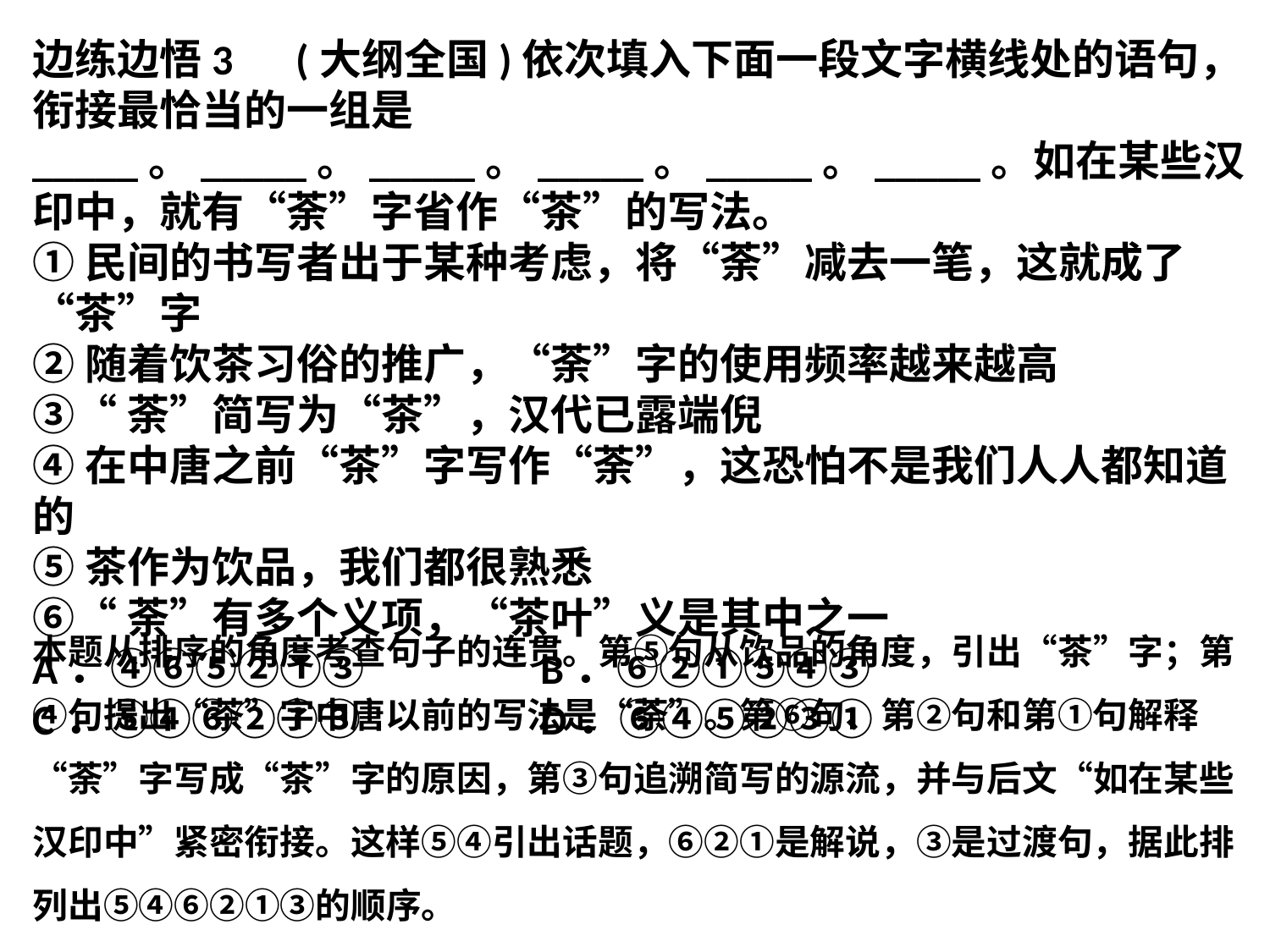

边练边悟3　(大纲全国)依次填入下面一段文字横线处的语句，衔接最恰当的一组是             _____。_____。_____。_____。_____。_____。如在某些汉印中，就有“荼”字省作“茶”的写法。
①民间的书写者出于某种考虑，将“荼”减去一笔，这就成了“茶”字
②随着饮茶习俗的推广，“荼”字的使用频率越来越高
③“荼”简写为“茶”，汉代已露端倪
④在中唐之前“茶”字写作“荼”，这恐怕不是我们人人都知道的
⑤茶作为饮品，我们都很熟悉
⑥“荼”有多个义项，“茶叶”义是其中之一
A．④⑥⑤②①③  		B．⑥②①⑤④③
C．⑤④⑥②①③  		D．⑥④⑤②③①
本题从排序的角度考查句子的连贯。第⑤句从饮品的角度，引出“茶”字；第④句提出“茶”字中唐以前的写法是“荼”。第⑥句、第②句和第①句解释“荼”字写成“茶”字的原因，第③句追溯简写的源流，并与后文“如在某些汉印中”紧密衔接。这样⑤④引出话题，⑥②①是解说，③是过渡句，据此排列出⑤④⑥②①③的顺序。